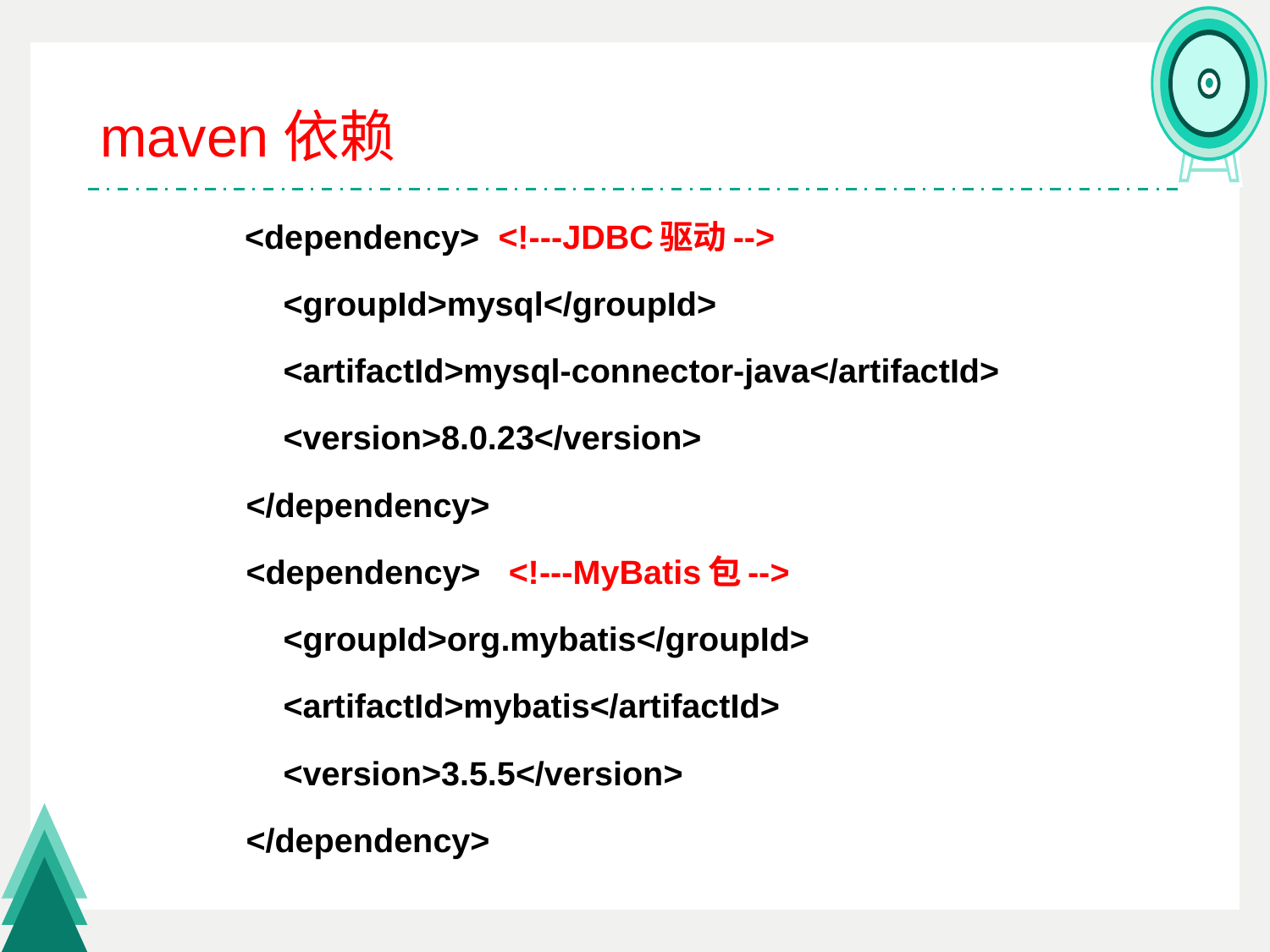

# maven依赖
<dependency>  <!---JDBC驱动-->
            <groupId>mysql</groupId>
            <artifactId>mysql-connector-java</artifactId>
            <version>8.0.23</version>
        </dependency>
        <dependency>   <!---MyBatis包-->
            <groupId>org.mybatis</groupId>
            <artifactId>mybatis</artifactId>
            <version>3.5.5</version>
        </dependency>